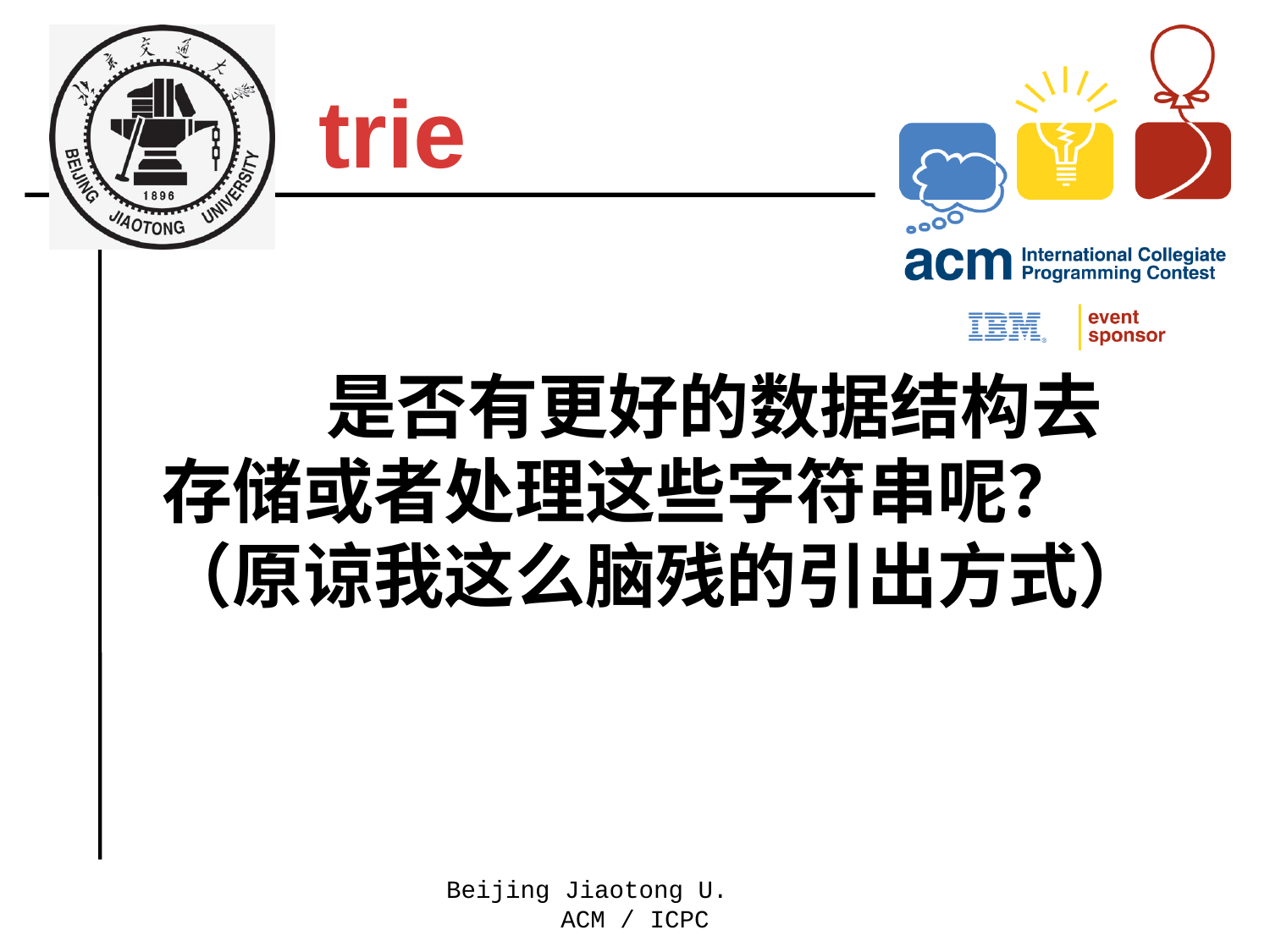

trie
      是否有更好的数据结构去存储或者处理这些字符串呢？
（原谅我这么脑残的引出方式）